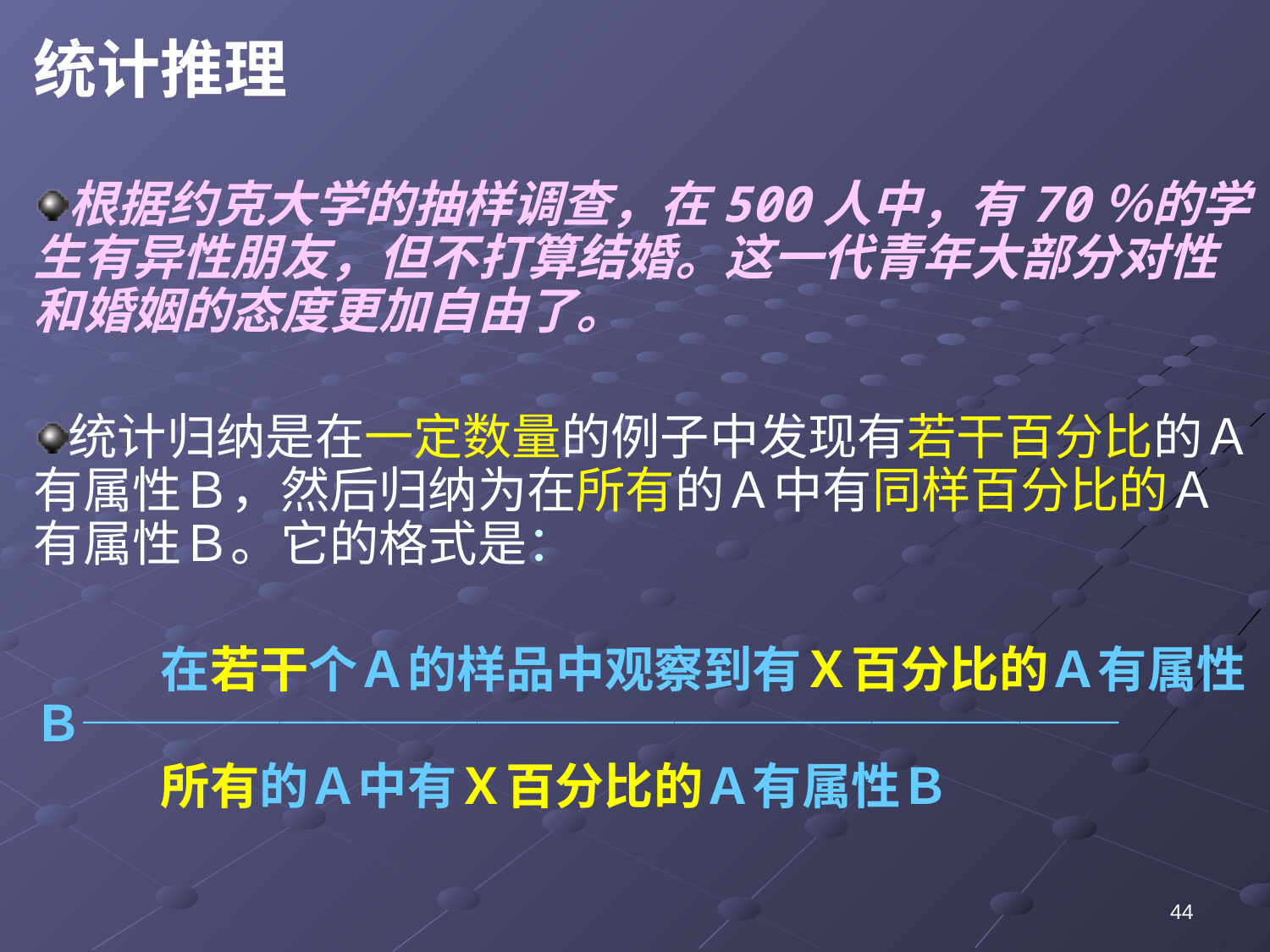

统计推理

根据约克大学的抽样调查，在500人中，有70％的学生有异性朋友，但不打算结婚。这一代青年大部分对性和婚姻的态度更加自由了。

统计归纳是在一定数量的例子中发现有若干百分比的Ａ有属性Ｂ，然后归纳为在所有的Ａ中有同样百分比的Ａ有属性Ｂ。它的格式是：

	在若干个Ａ的样品中观察到有Ｘ百分比的Ａ有属性Ｂ─────────────────────
	所有的Ａ中有Ｘ百分比的Ａ有属性Ｂ

44